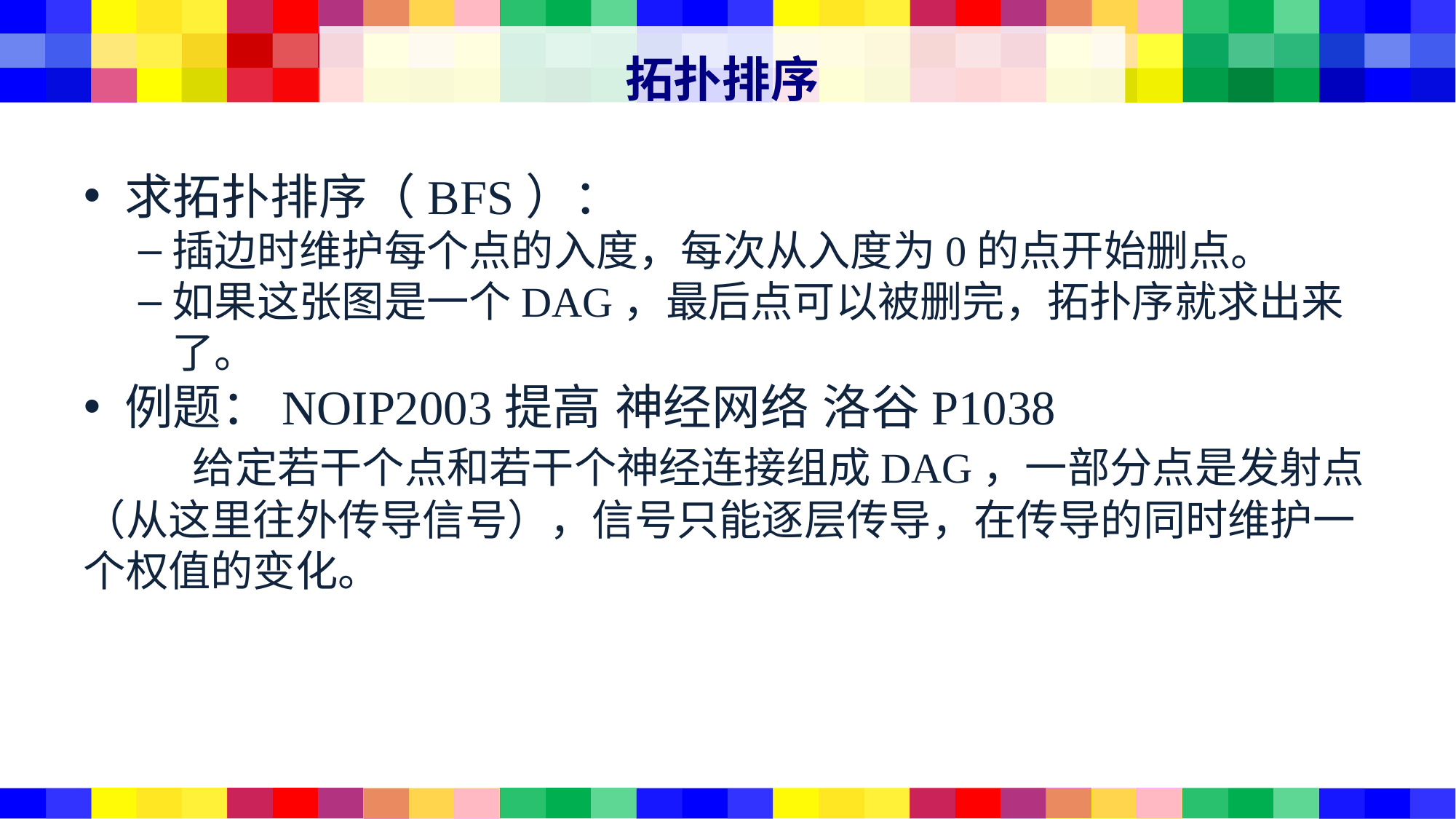

# 拓扑排序
求拓扑排序（BFS）：
插边时维护每个点的入度，每次从入度为0的点开始删点。
如果这张图是一个DAG，最后点可以被删完，拓扑序就求出来了。
例题：NOIP2003提高 神经网络 洛谷P1038
	给定若干个点和若干个神经连接组成DAG，一部分点是发射点（从这里往外传导信号），信号只能逐层传导，在传导的同时维护一个权值的变化。